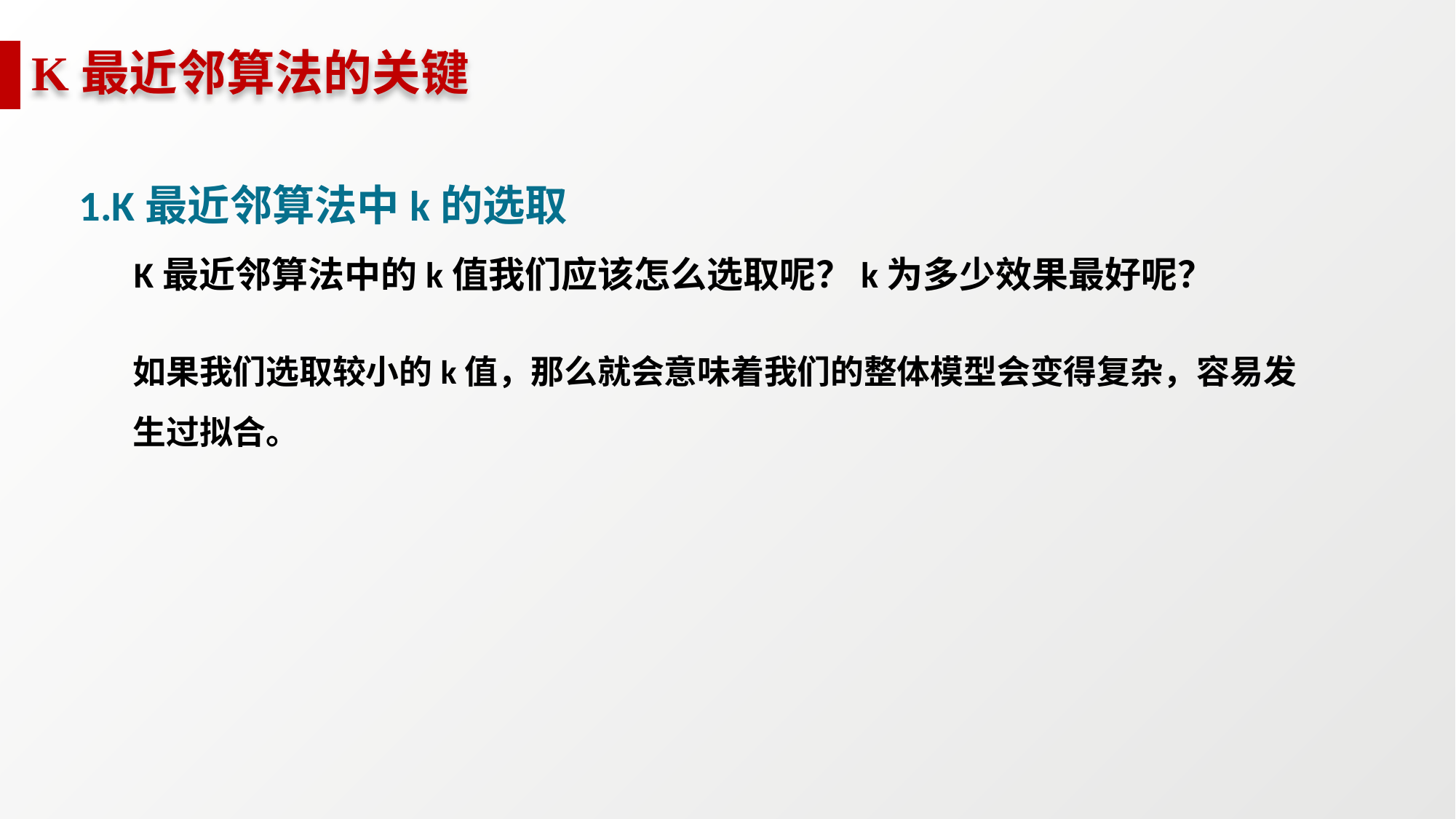

# K最近邻算法的关键
1.K最近邻算法中k的选取
K最近邻算法中的k值我们应该怎么选取呢？k为多少效果最好呢？
如果我们选取较小的k值，那么就会意味着我们的整体模型会变得复杂，容易发生过拟合。